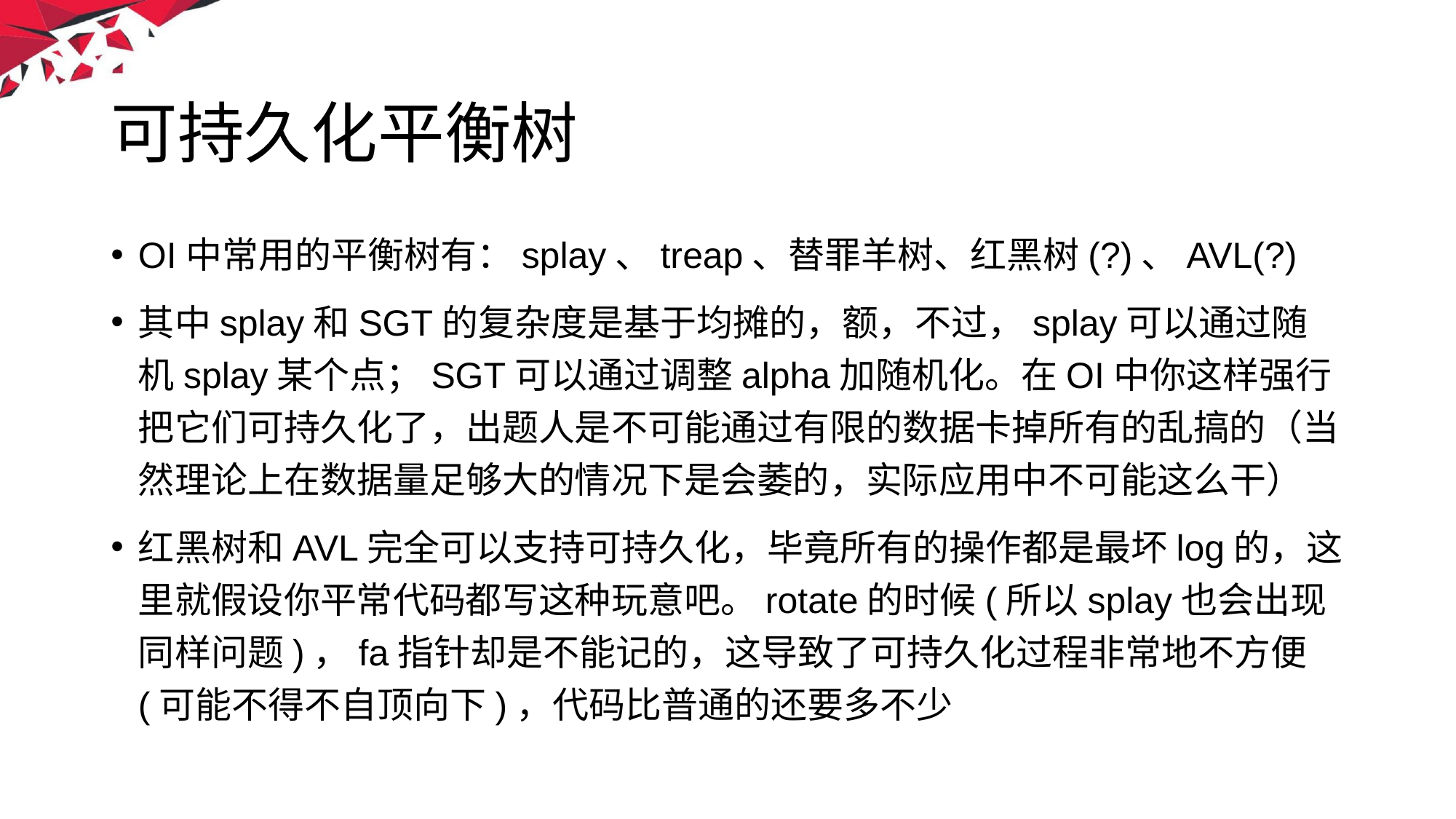

# 可持久化平衡树
OI中常用的平衡树有：splay、treap、替罪羊树、红黑树(?)、AVL(?)
其中splay和SGT的复杂度是基于均摊的，额，不过，splay可以通过随机splay某个点；SGT可以通过调整alpha加随机化。在OI中你这样强行把它们可持久化了，出题人是不可能通过有限的数据卡掉所有的乱搞的（当然理论上在数据量足够大的情况下是会萎的，实际应用中不可能这么干）
红黑树和AVL完全可以支持可持久化，毕竟所有的操作都是最坏log的，这里就假设你平常代码都写这种玩意吧。rotate的时候(所以splay也会出现同样问题)，fa指针却是不能记的，这导致了可持久化过程非常地不方便(可能不得不自顶向下)，代码比普通的还要多不少